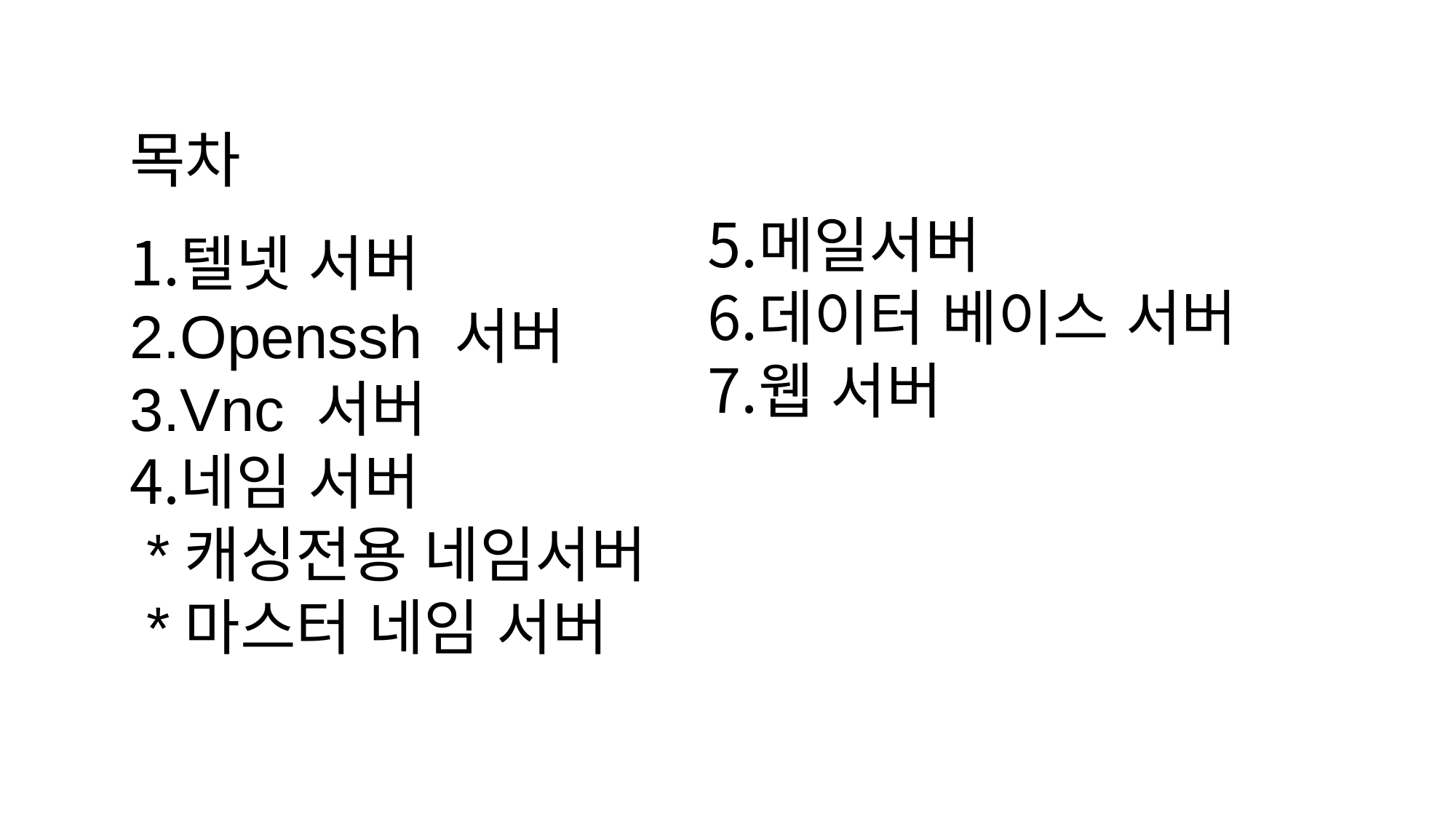

목차
메일서버
데이터 베이스 서버
웹 서버
텔넷 서버
Openssh 서버
Vnc 서버
네임 서버
 *캐싱전용 네임서버
 *마스터 네임 서버